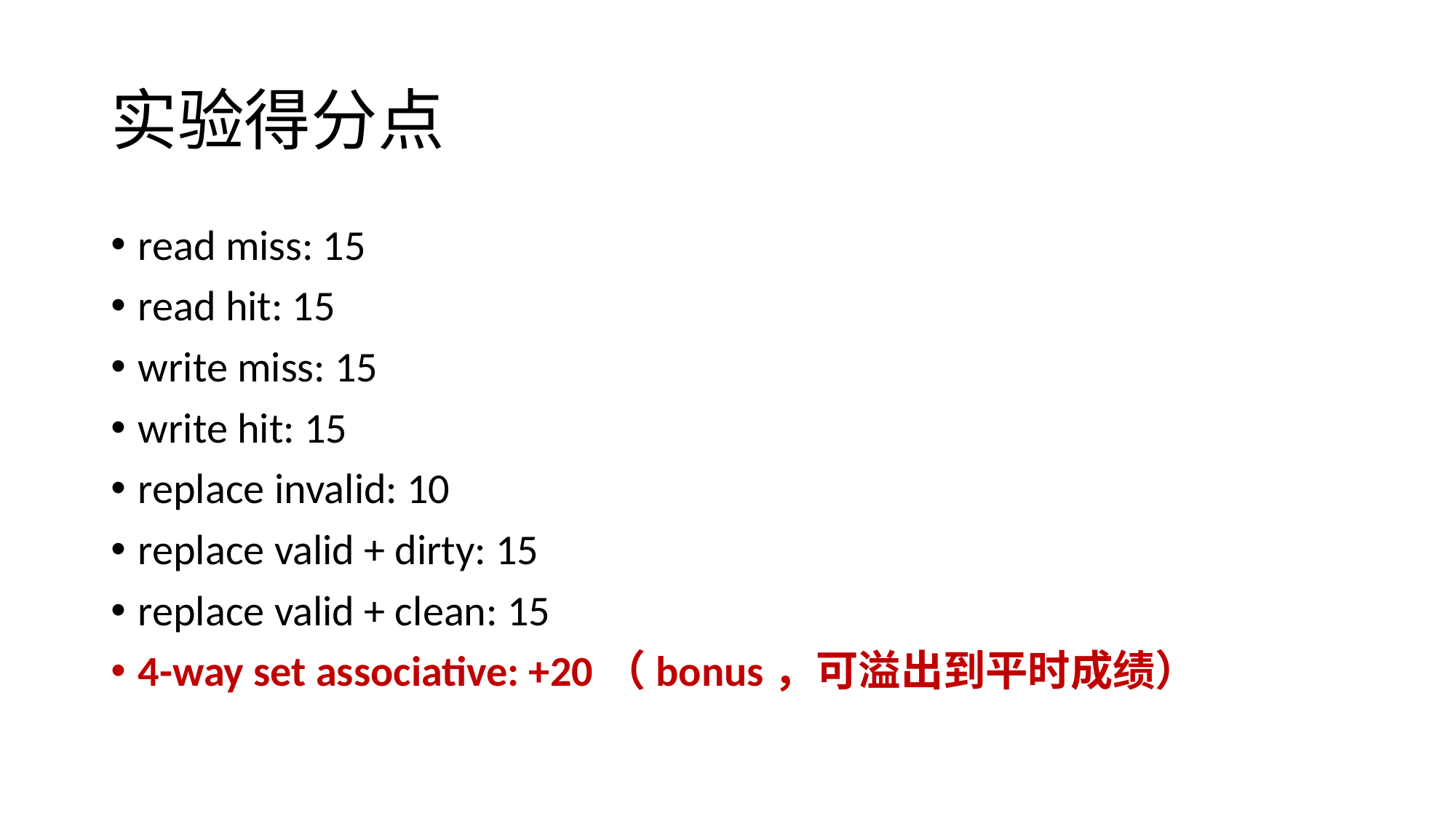

# 实验得分点
read miss: 15
read hit: 15
write miss: 15
write hit: 15
replace invalid: 10
replace valid + dirty: 15
replace valid + clean: 15
4-way set associative: +20（bonus，可溢出到平时成绩）